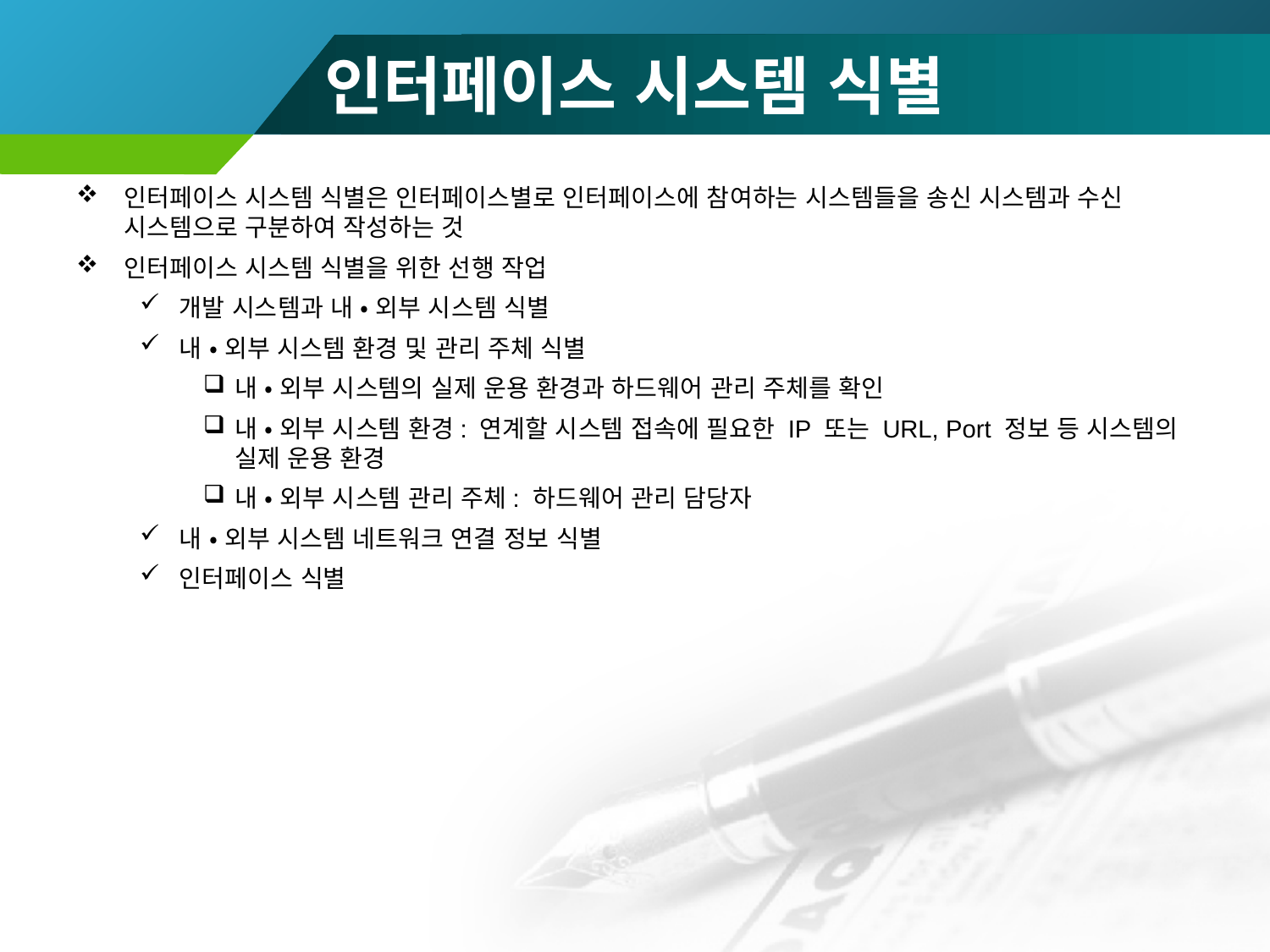

# 인터페이스 시스템 식별
인터페이스 시스템 식별은 인터페이스별로 인터페이스에 참여하는 시스템들을 송신 시스템과 수신 시스템으로 구분하여 작성하는 것
인터페이스 시스템 식별을 위한 선행 작업
개발 시스템과 내 • 외부 시스템 식별
내 • 외부 시스템 환경 및 관리 주체 식별
내 • 외부 시스템의 실제 운용 환경과 하드웨어 관리 주체를 확인
내 • 외부 시스템 환경: 연계할 시스템 접속에 필요한 IP 또는 URL, Port 정보 등 시스템의 실제 운용 환경
내 • 외부 시스템 관리 주체: 하드웨어 관리 담당자
내 • 외부 시스템 네트워크 연결 정보 식별
인터페이스 식별